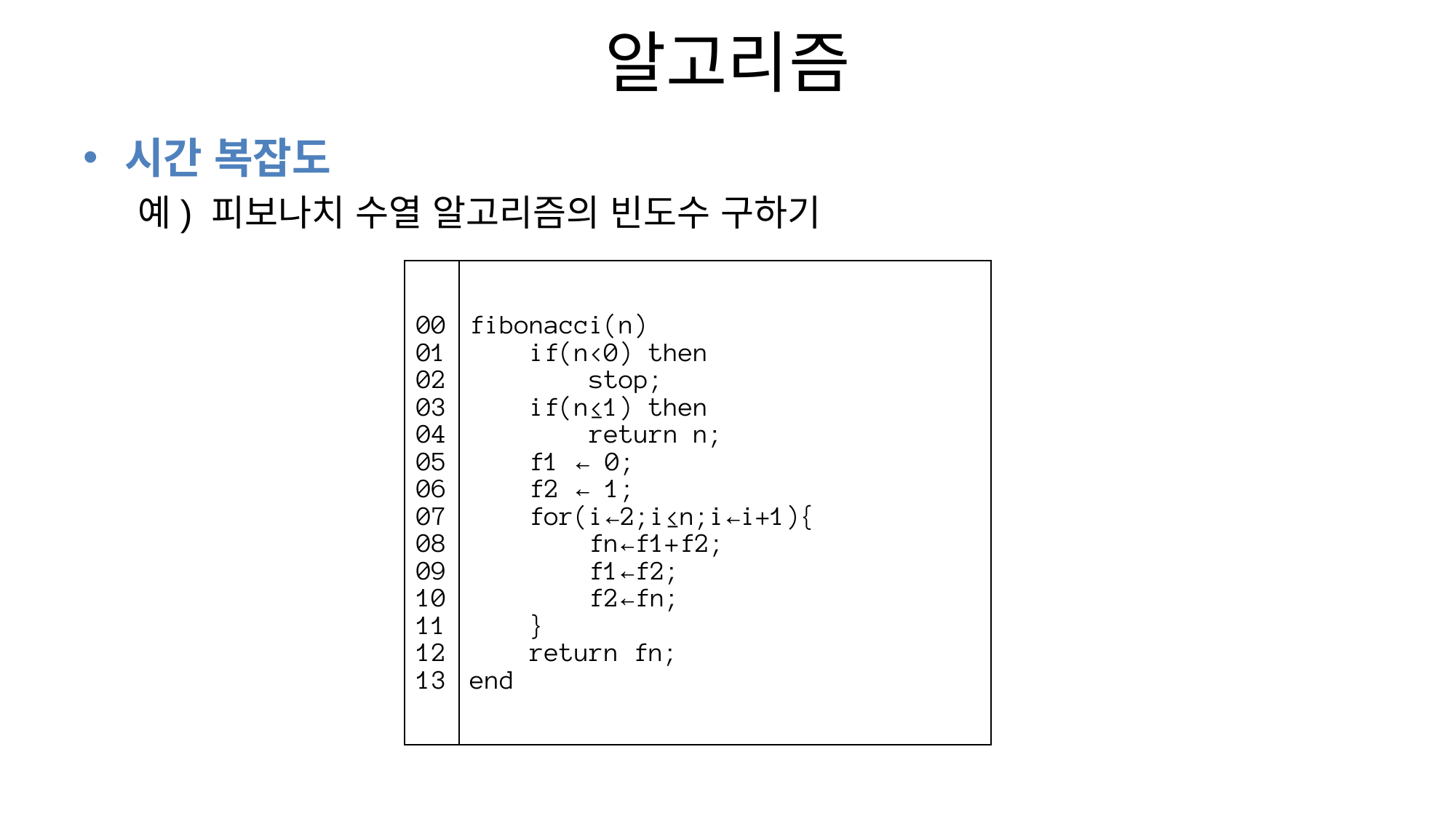

# 알고리즘
시간 복잡도
예) 피보나치 수열 알고리즘의 빈도수 구하기
| 00 01 02 03 04 05 06 07 08 09 10 11 12 13 | fibonacci(n) if(n<0) then stop; if(n≤1) then return n; f1 ← 0; f2 ← 1; for(i←2;i≤n;i←i+1){ fn←f1+f2; f1←f2; f2←fn; } return fn; end |
| --- | --- |